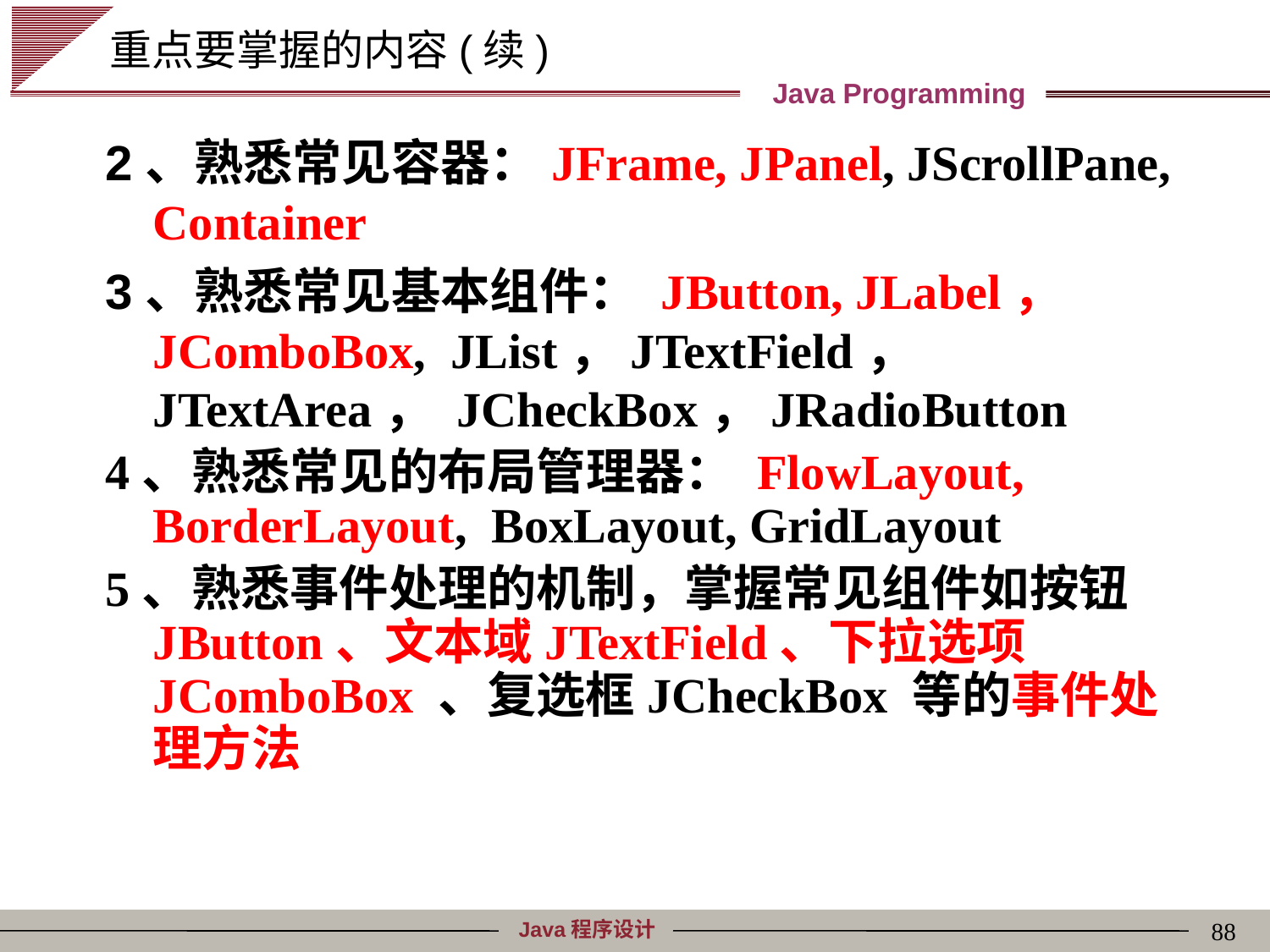

# 重点要掌握的内容(续)
2、熟悉常见容器：JFrame, JPanel, JScrollPane, Container
3、熟悉常见基本组件： JButton, JLabel， JComboBox,  JList，JTextField， JTextArea， JCheckBox，JRadioButton
4、熟悉常见的布局管理器： FlowLayout, BorderLayout,  BoxLayout, GridLayout
5、熟悉事件处理的机制，掌握常见组件如按钮JButton、文本域JTextField、下拉选项JComboBox 、复选框JCheckBox 等的事件处理方法